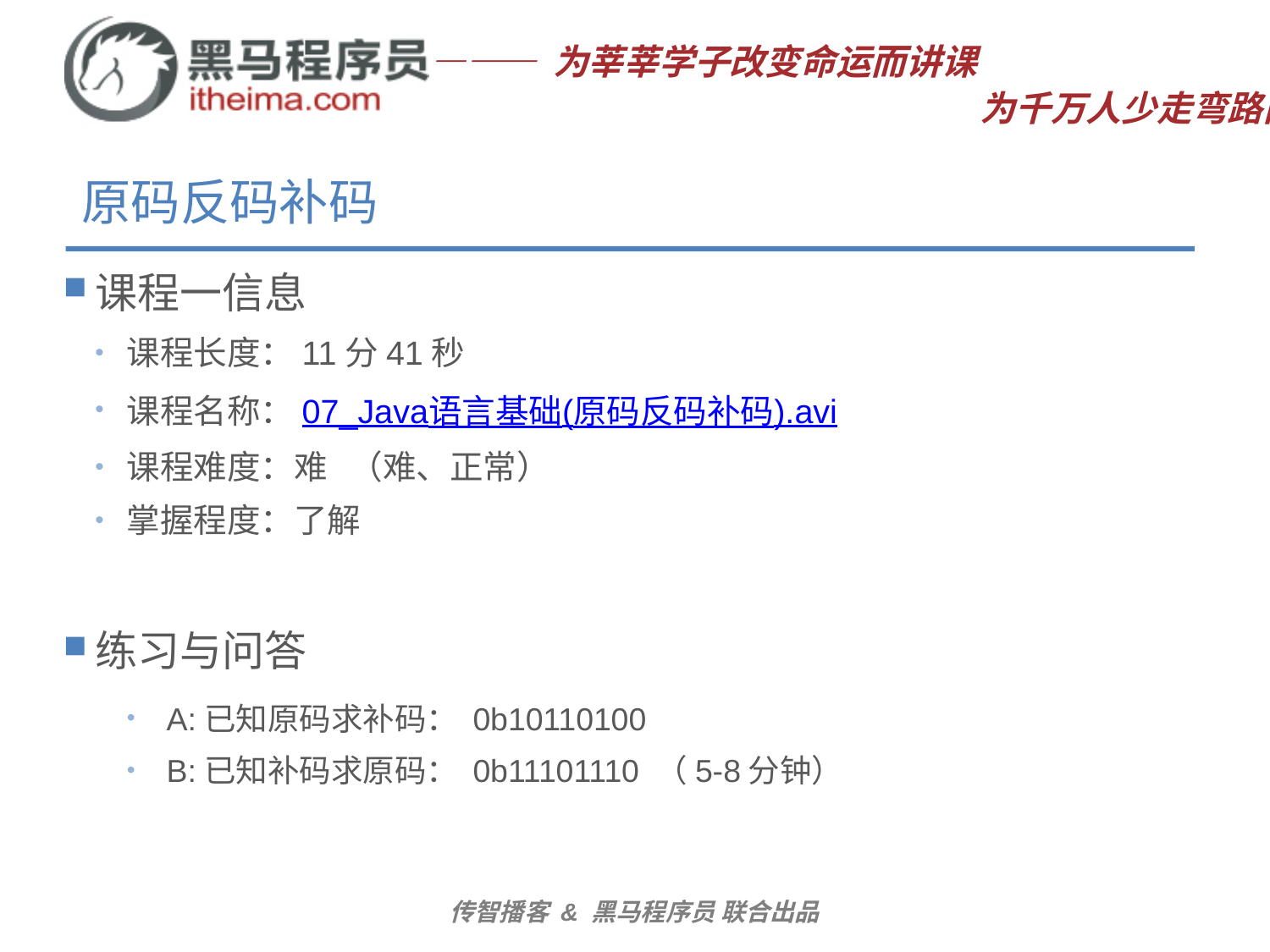

# 原码反码补码
课程一信息
课程长度：11分41秒
课程名称：07_Java语言基础(原码反码补码).avi
课程难度：难   （难、正常）
掌握程度：了解

练习与问答
A:已知原码求补码： 0b10110100
B:已知补码求原码： 0b11101110 （5-8分钟）